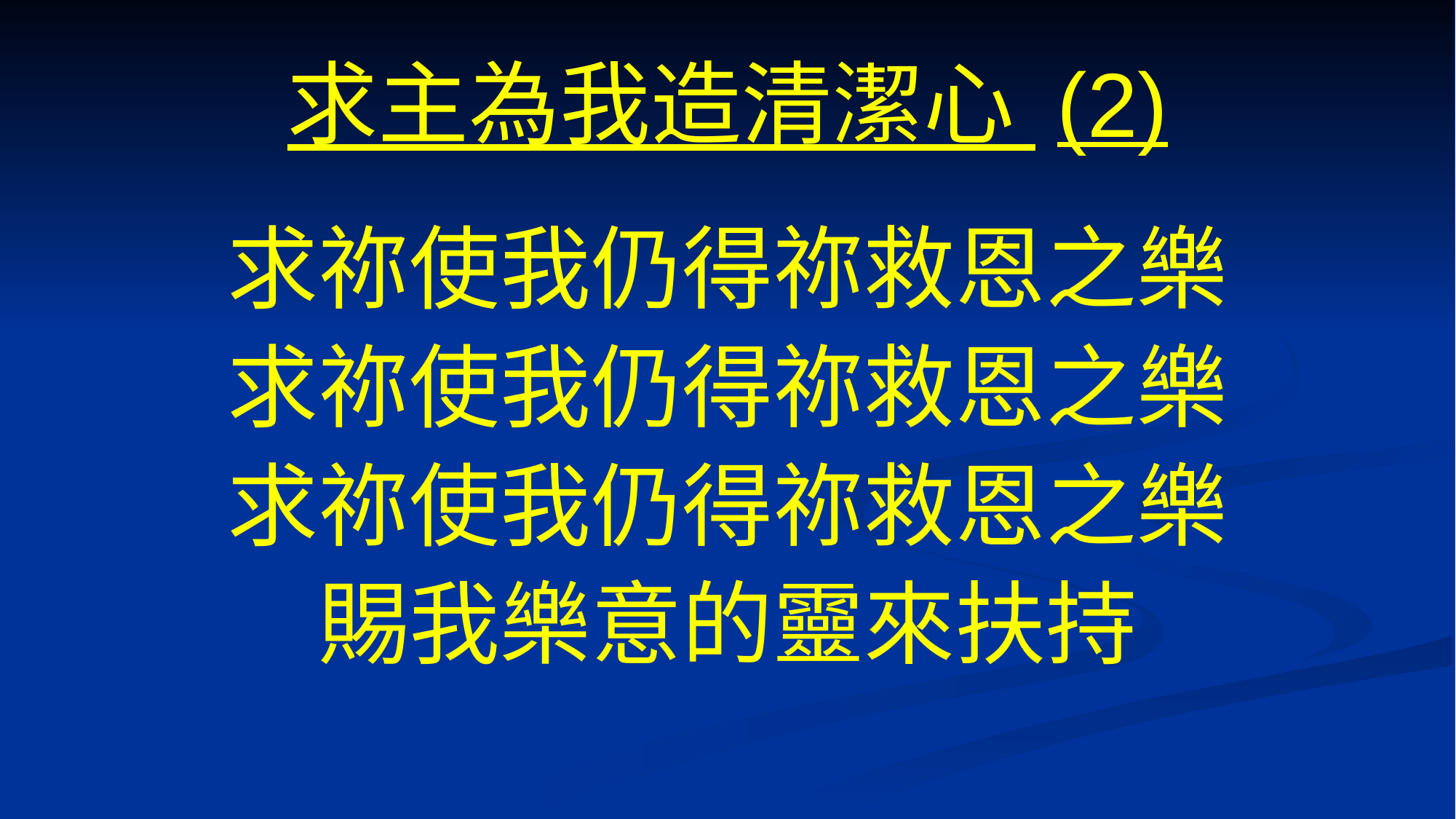

# 求主為我造清潔心 (2)
求祢使我仍得祢救恩之樂
求祢使我仍得祢救恩之樂
求祢使我仍得祢救恩之樂
賜我樂意的靈來扶持